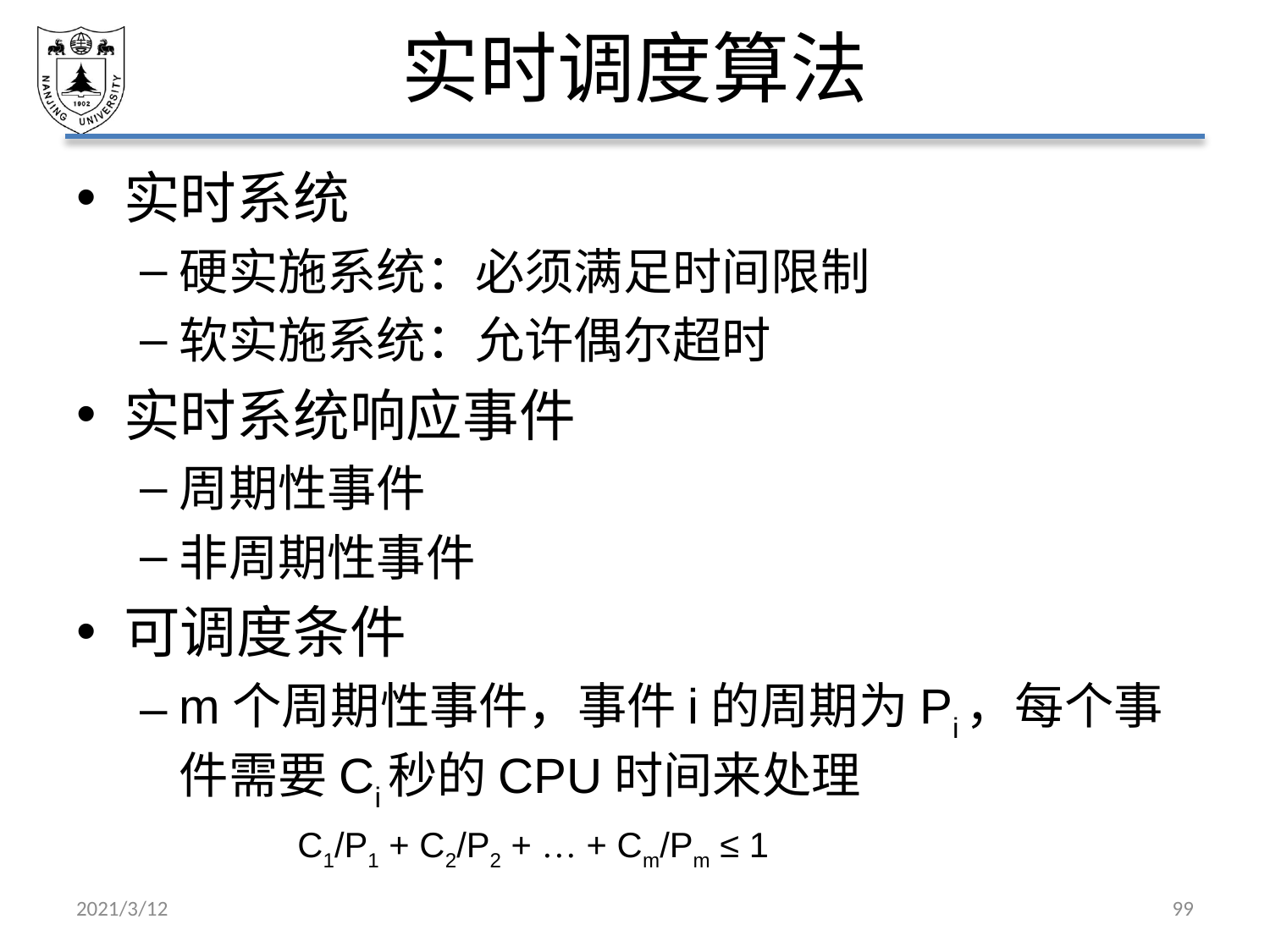

# 实时调度算法
实时系统
硬实施系统：必须满足时间限制
软实施系统：允许偶尔超时
实时系统响应事件
周期性事件
非周期性事件
可调度条件
m个周期性事件，事件i的周期为Pi，每个事件需要Ci秒的CPU时间来处理

 C1/P1 + C2/P2 + … + Cm/Pm ≤ 1
2021/3/12
99